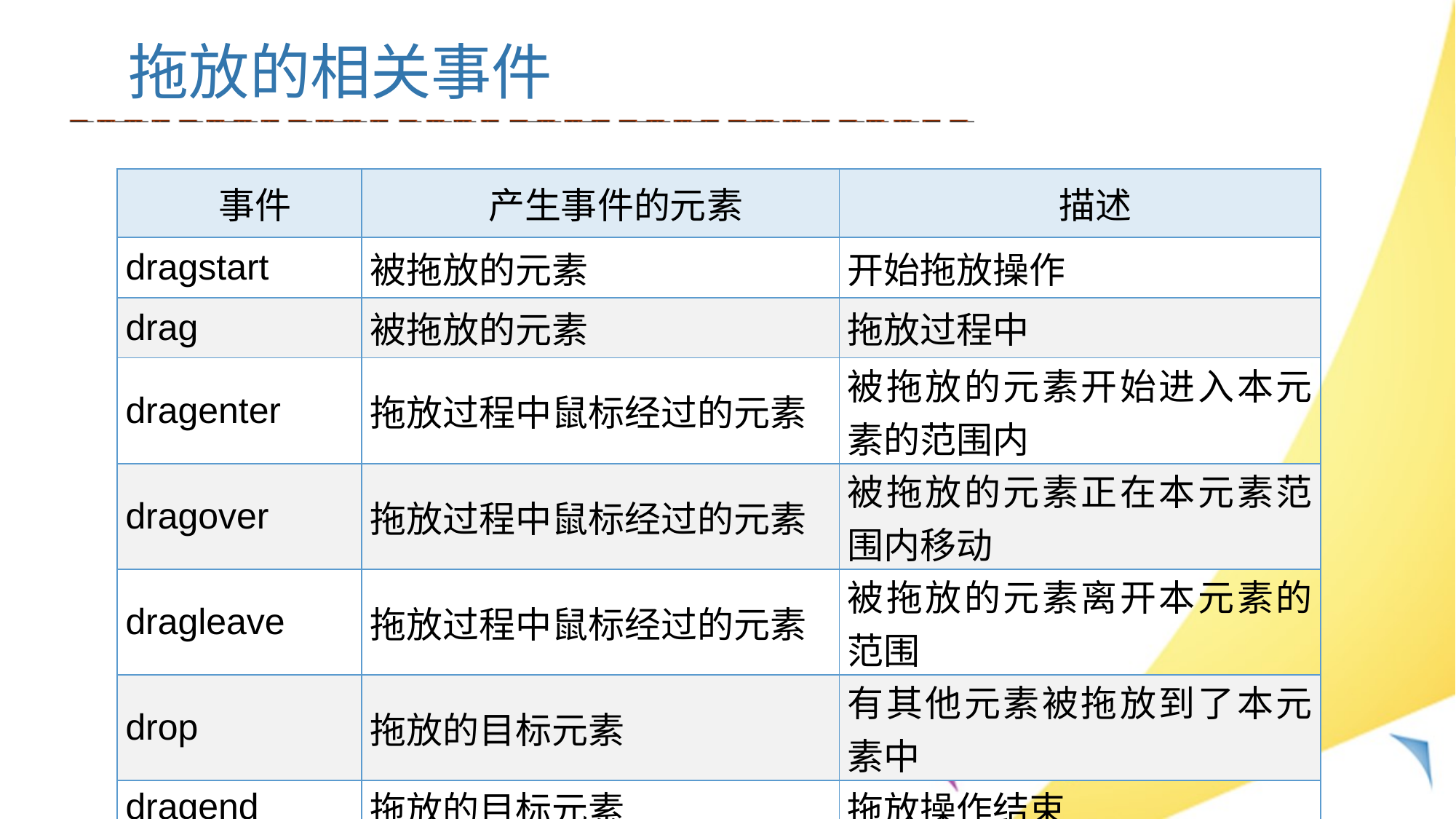

拖放的相关事件
| 事件 | 产生事件的元素 | 描述 |
| --- | --- | --- |
| dragstart | 被拖放的元素 | 开始拖放操作 |
| drag | 被拖放的元素 | 拖放过程中 |
| dragenter | 拖放过程中鼠标经过的元素 | 被拖放的元素开始进入本元素的范围内 |
| dragover | 拖放过程中鼠标经过的元素 | 被拖放的元素正在本元素范围内移动 |
| dragleave | 拖放过程中鼠标经过的元素 | 被拖放的元素离开本元素的范围 |
| drop | 拖放的目标元素 | 有其他元素被拖放到了本元素中 |
| dragend | 拖放的目标元素 | 拖放操作结束 |